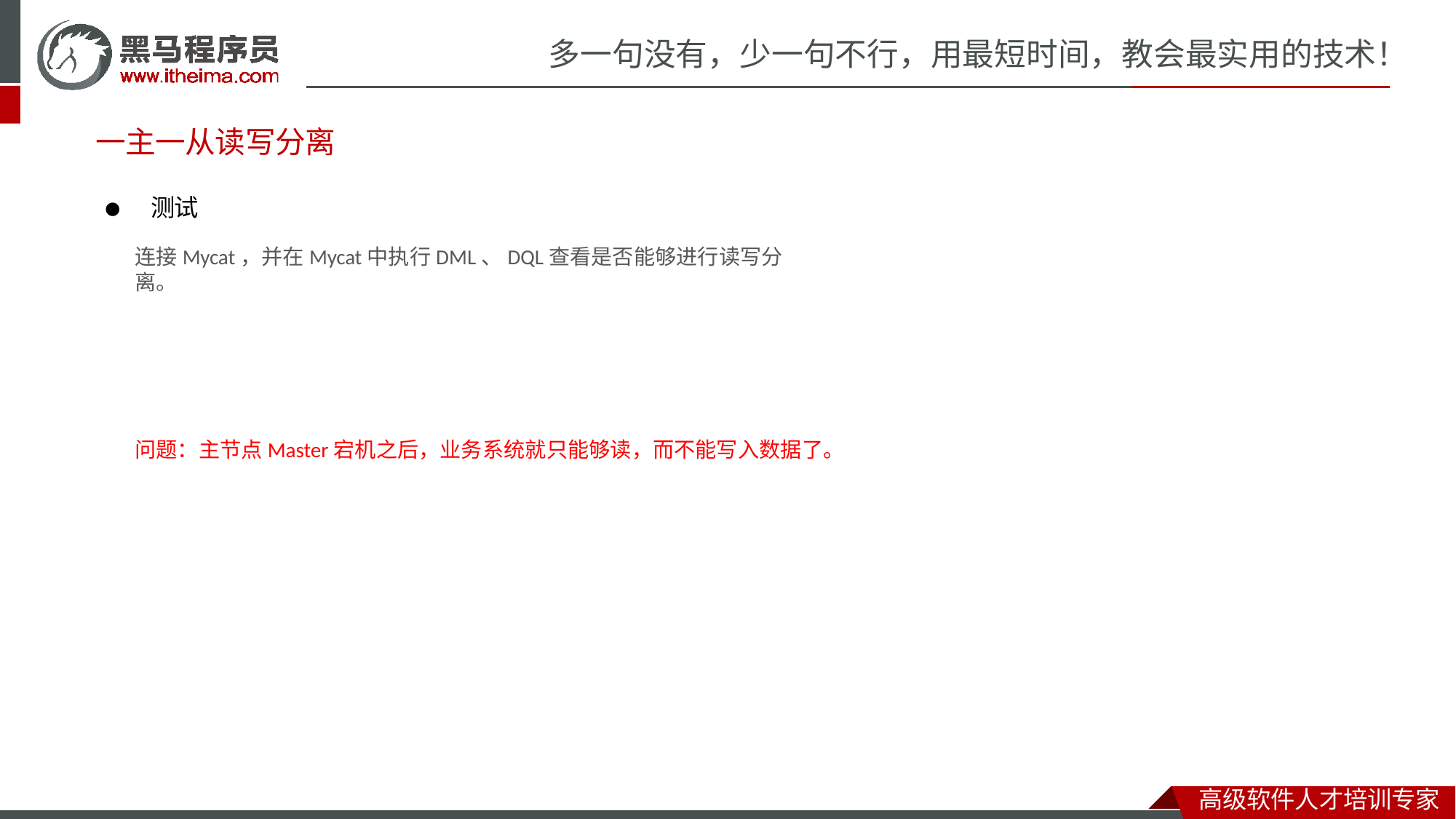

# 多一句没有，少一句不行，用最短时间，教会最实用的技术！

一主一从读写分离
⚫	测试
连接Mycat，并在Mycat中执行DML、DQL查看是否能够进行读写分离。
问题：主节点Master宕机之后，业务系统就只能够读，而不能写入数据了。
高级软件人才培训专家